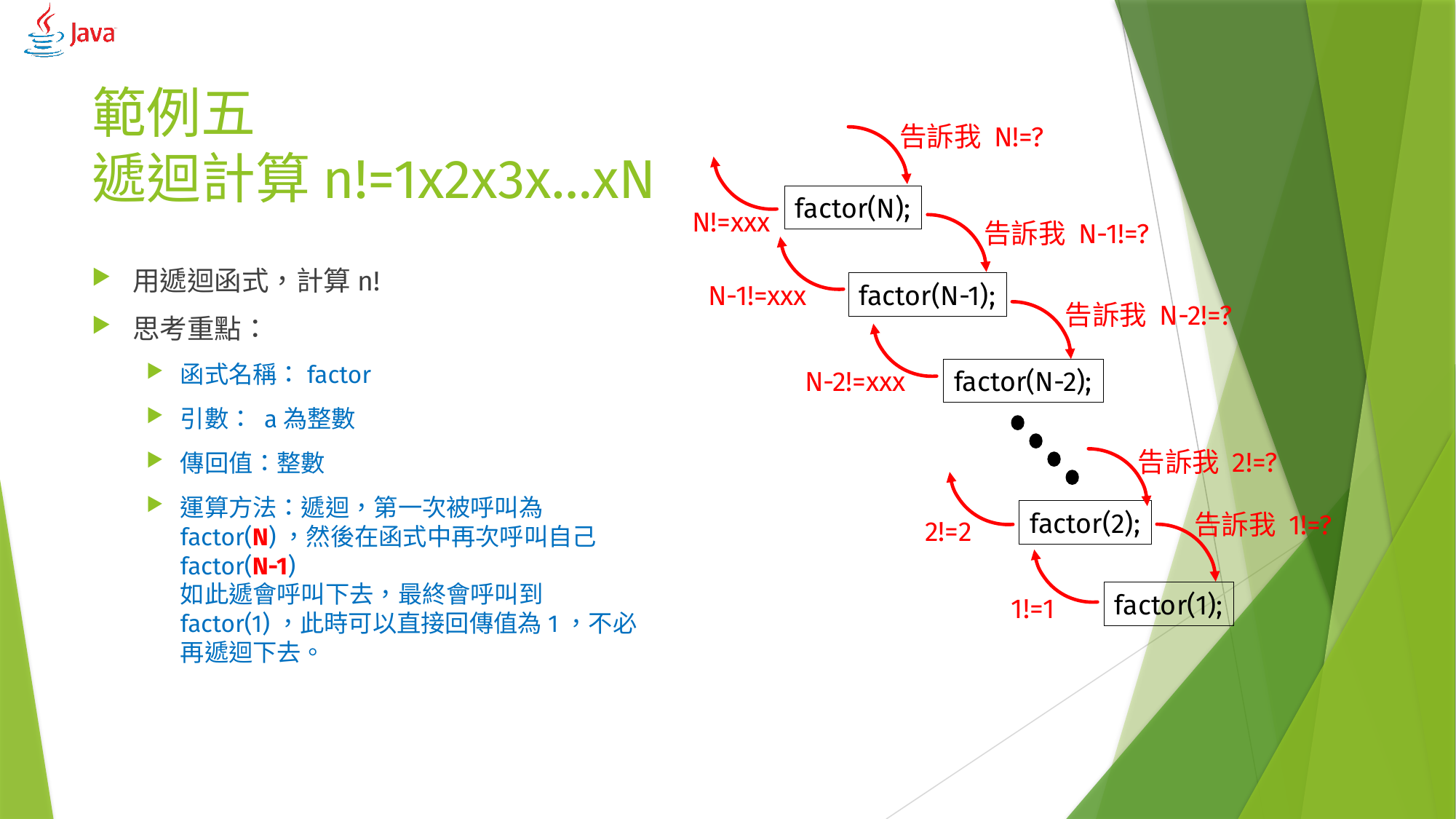

# 範例五 遞迴計算n!=1x2x3x…xN

告訴我 N!=?

factor(N);
N!=xxx
告訴我 N-1!=?

用遞迴函式，計算n!
思考重點：
函式名稱：factor
引數： a為整數
傳回值：整數
運算方法：遞迴，第一次被呼叫為factor(N)，然後在函式中再次呼叫自己factor(N-1)
如此遞會呼叫下去，最終會呼叫到factor(1)，此時可以直接回傳值為1，不必再遞迴下去。

factor(N-1);
N-1!=xxx
告訴我 N-2!=?

N-2!=xxx
factor(N-2);

告訴我 2!=?

factor(2);
告訴我 1!=?
2!=2

factor(1);
1!=1